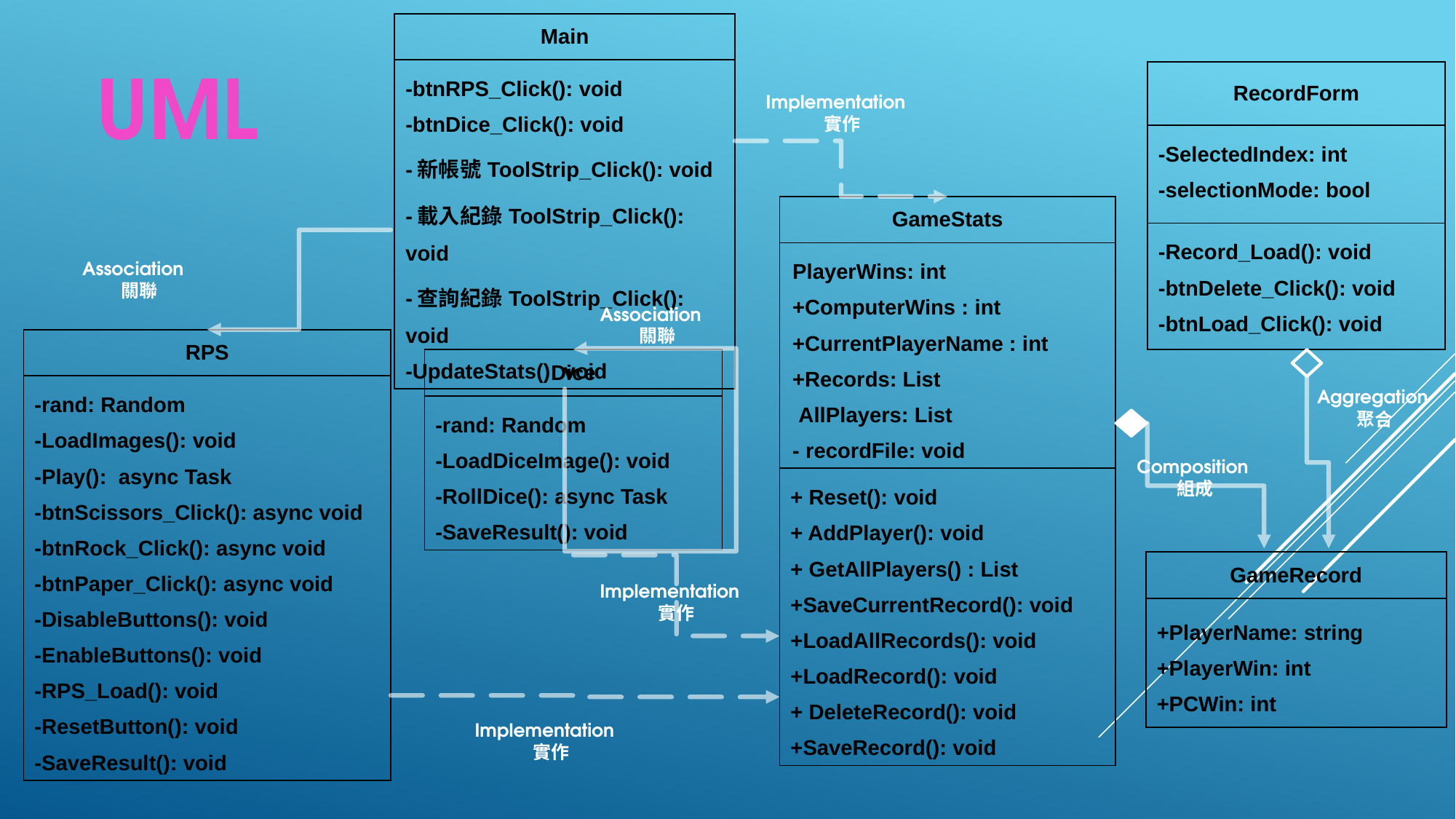

| Main |
| --- |
| -btnRPS\_Click(): void -btnDice\_Click(): void -新帳號ToolStrip\_Click(): void -載入紀錄ToolStrip\_Click(): void -查詢紀錄ToolStrip\_Click(): void -UpdateStats(): void |
# UML
| RecordForm |
| --- |
| -SelectedIndex: int -selectionMode: bool |
| -Record\_Load(): void -btnDelete\_Click(): void -btnLoad\_Click(): void |
Implementation
實作
| GameStats |
| --- |
| PlayerWins: int +ComputerWins : int +CurrentPlayerName : int +Records: List AllPlayers: List - recordFile: void |
| + Reset(): void + AddPlayer(): void + GetAllPlayers() : List +SaveCurrentRecord(): void +LoadAllRecords(): void +LoadRecord(): void + DeleteRecord(): void +SaveRecord(): void |
Association
關聯
Association
關聯
| RPS |
| --- |
| -rand: Random -LoadImages(): void -Play(): async Task -btnScissors\_Click(): async void -btnRock\_Click(): async void -btnPaper\_Click(): async void -DisableButtons(): void -EnableButtons(): void -RPS\_Load(): void -ResetButton(): void -SaveResult(): void |

| Dice |
| --- |
| -rand: Random -LoadDiceImage(): void -RollDice(): async Task -SaveResult(): void |
Aggregation聚合

Composition組成
| GameRecord |
| --- |
| +PlayerName: string +PlayerWin: int +PCWin: int |
Implementation
實作
Implementation
實作